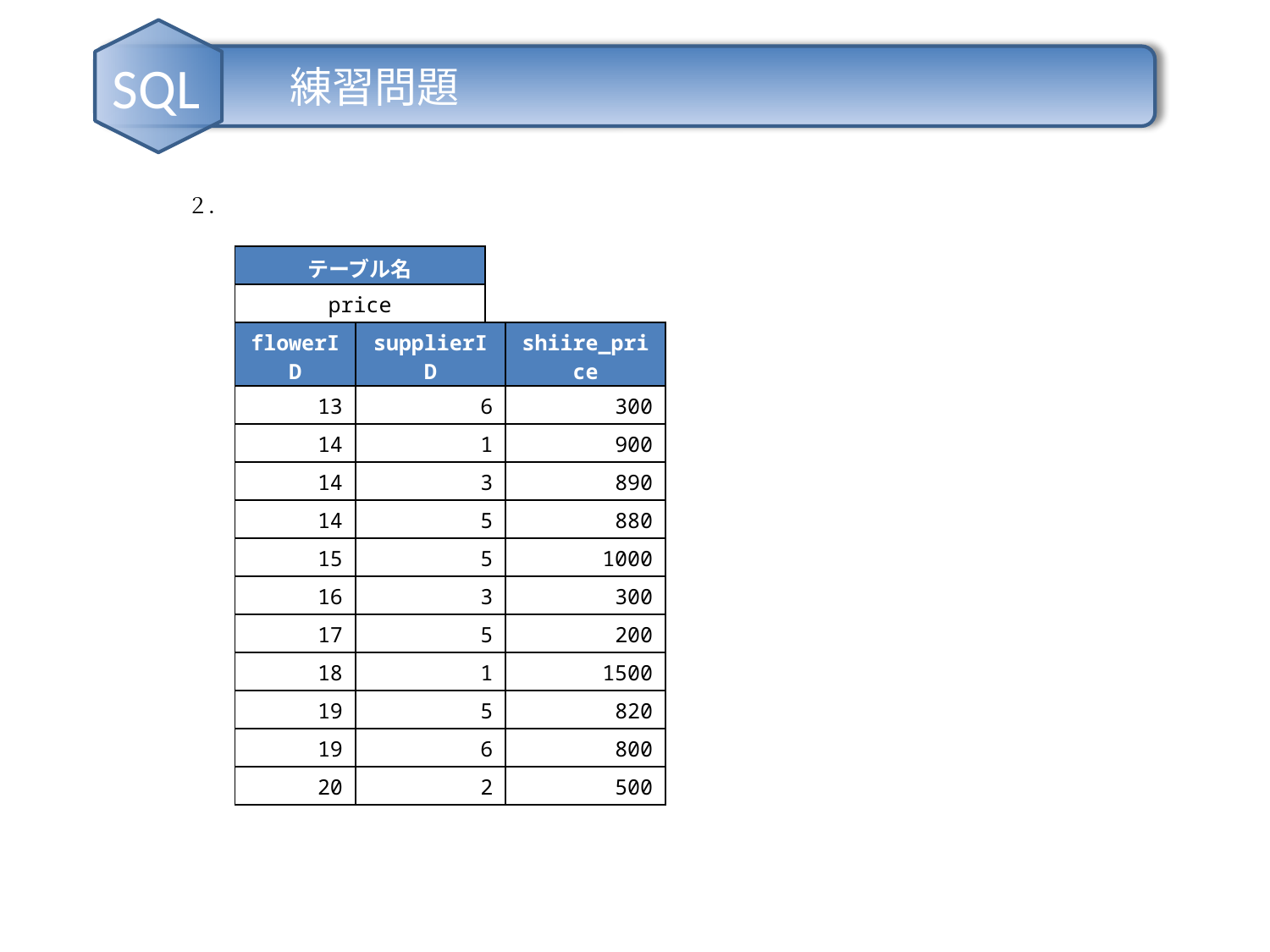

練習問題
SQL
２．
| テーブル名 |
| --- |
| price |
| flowerID | supplierID | shiire\_price |
| --- | --- | --- |
| 13 | 6 | 300 |
| 14 | 1 | 900 |
| 14 | 3 | 890 |
| 14 | 5 | 880 |
| 15 | 5 | 1000 |
| 16 | 3 | 300 |
| 17 | 5 | 200 |
| 18 | 1 | 1500 |
| 19 | 5 | 820 |
| 19 | 6 | 800 |
| 20 | 2 | 500 |